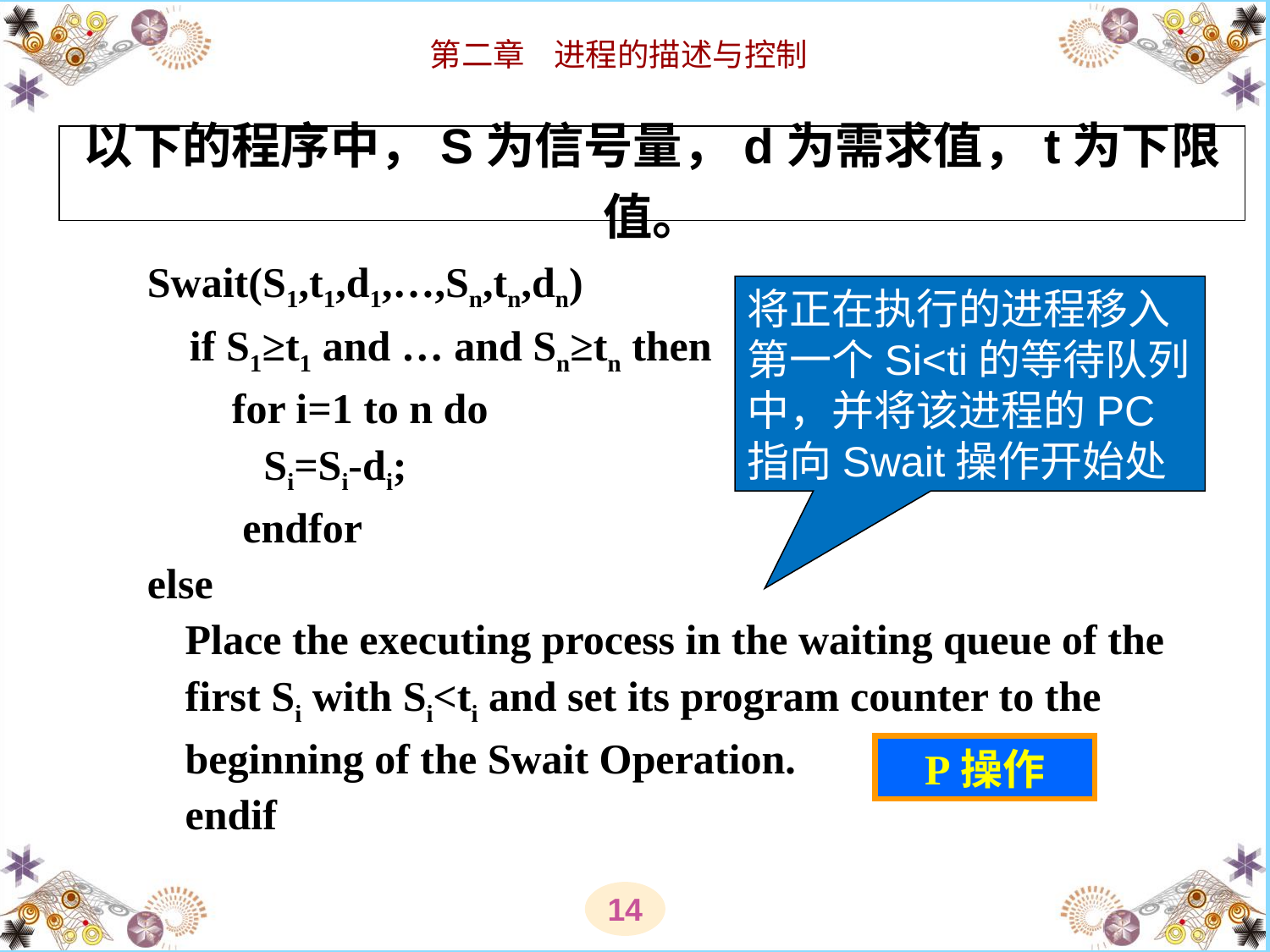

以下的程序中，S为信号量，d为需求值，t为下限值。
Swait(S1,t1,d1,…,Sn,tn,dn)
    if S1≥t1 and … and Sn≥tn then
        for i=1 to n do
           Si=Si-di;
         endfor
else
Place the executing process in the waiting queue of the first Si with Si<ti and set its program counter to the beginning of the Swait Operation.
endif
将正在执行的进程移入第一个Si<ti的等待队列中，并将该进程的PC指向Swait操作开始处
P操作